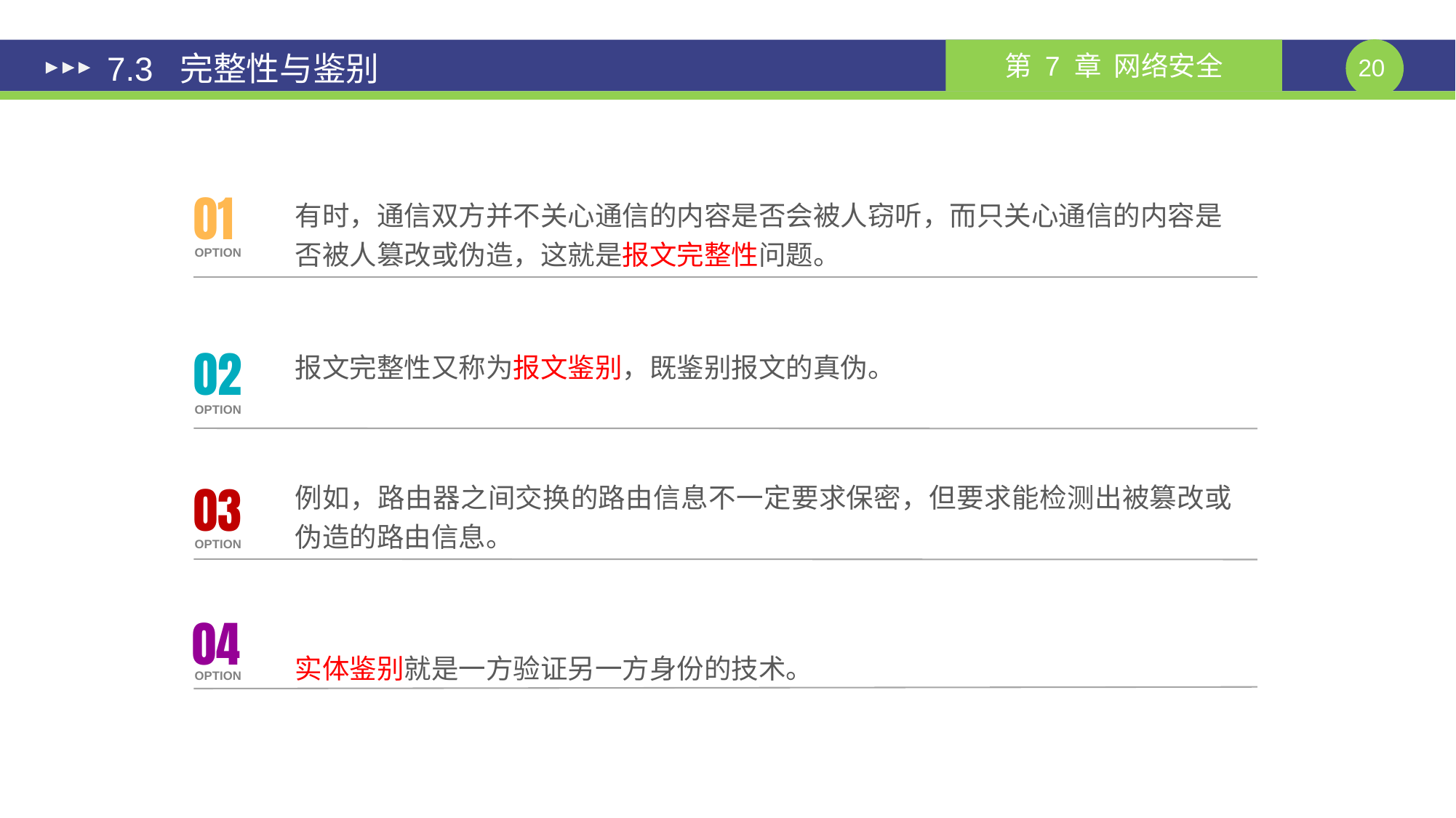

# 7.3  完整性与鉴别
有时，通信双方并不关心通信的内容是否会被人窃听，而只关心通信的内容是否被人篡改或伪造，这就是报文完整性问题。
01
OPTION
报文完整性又称为报文鉴别，既鉴别报文的真伪。
02
OPTION
例如，路由器之间交换的路由信息不一定要求保密，但要求能检测出被篡改或伪造的路由信息。
03
OPTION
04
OPTION
实体鉴别就是一方验证另一方身份的技术。
课件制作人：谢钧  谢希仁